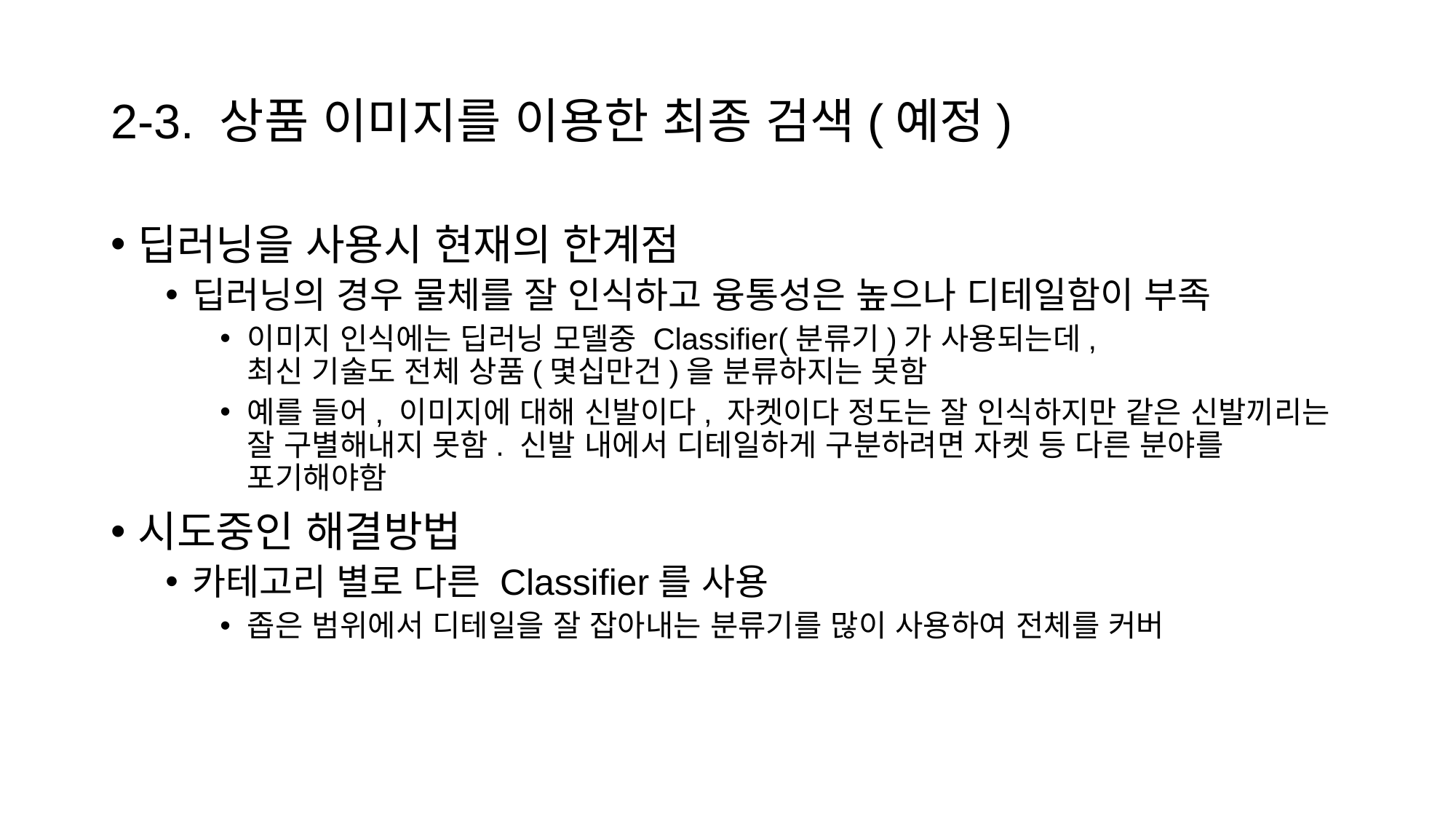

# 2-3. 상품 이미지를 이용한 최종 검색(예정)
딥러닝을 사용시 현재의 한계점
딥러닝의 경우 물체를 잘 인식하고 융통성은 높으나 디테일함이 부족
이미지 인식에는 딥러닝 모델중 Classifier(분류기)가 사용되는데,
최신 기술도 전체 상품(몇십만건)을 분류하지는 못함
예를 들어, 이미지에 대해 신발이다, 자켓이다 정도는 잘 인식하지만 같은 신발끼리는 잘 구별해내지 못함. 신발 내에서 디테일하게 구분하려면 자켓 등 다른 분야를 포기해야함
시도중인 해결방법
카테고리 별로 다른 Classifier를 사용
좁은 범위에서 디테일을 잘 잡아내는 분류기를 많이 사용하여 전체를 커버